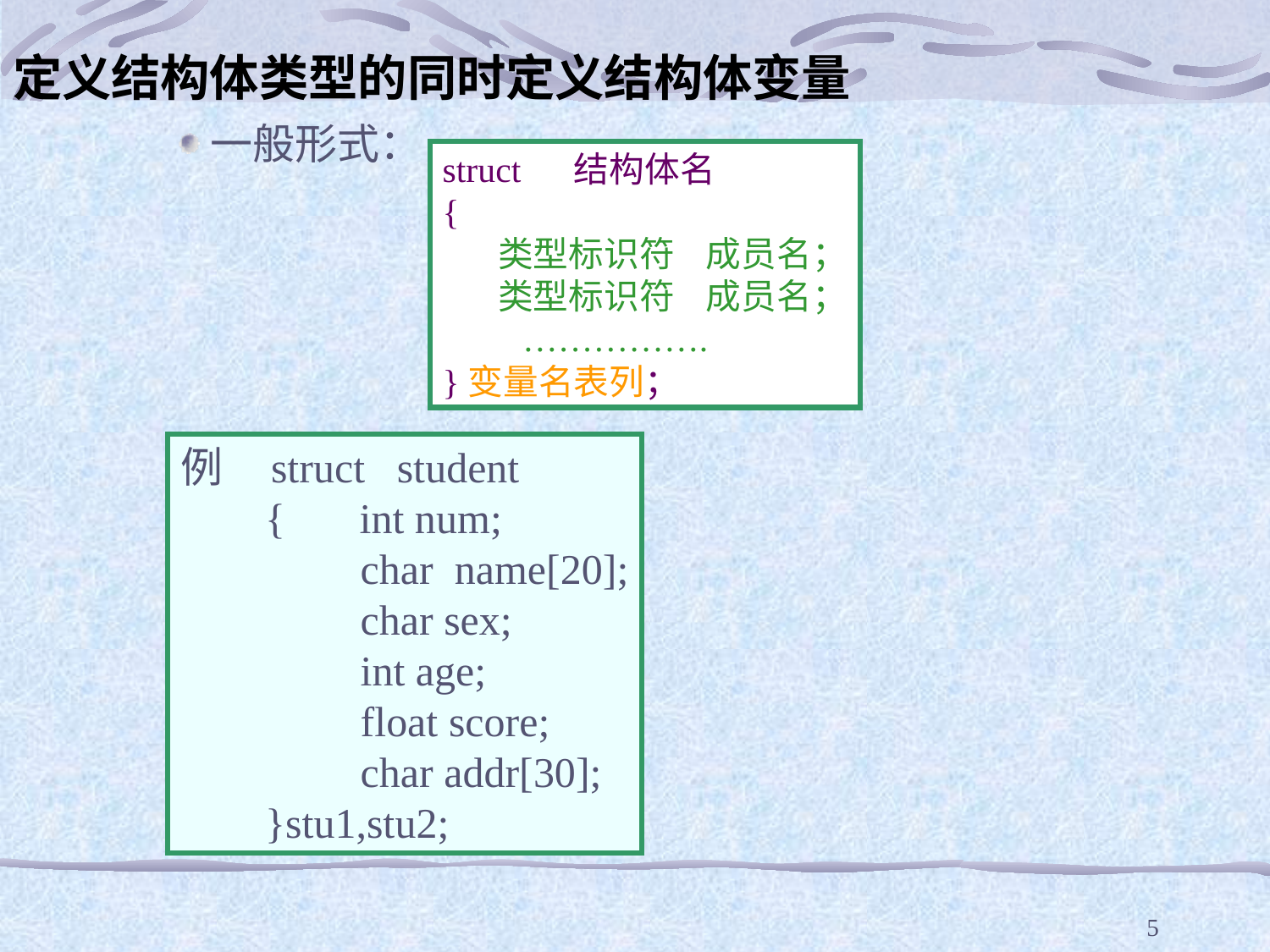

定义结构体类型的同时定义结构体变量

一般形式：
struct     结构体名
{
      类型标识符    成员名；
      类型标识符    成员名；
         …………….
}变量名表列；
例    struct   student
        {       int num;
                 char  name[20];
                 char sex;
                 int age;
                 float score;
                 char addr[30];
        }stu1,stu2;
5